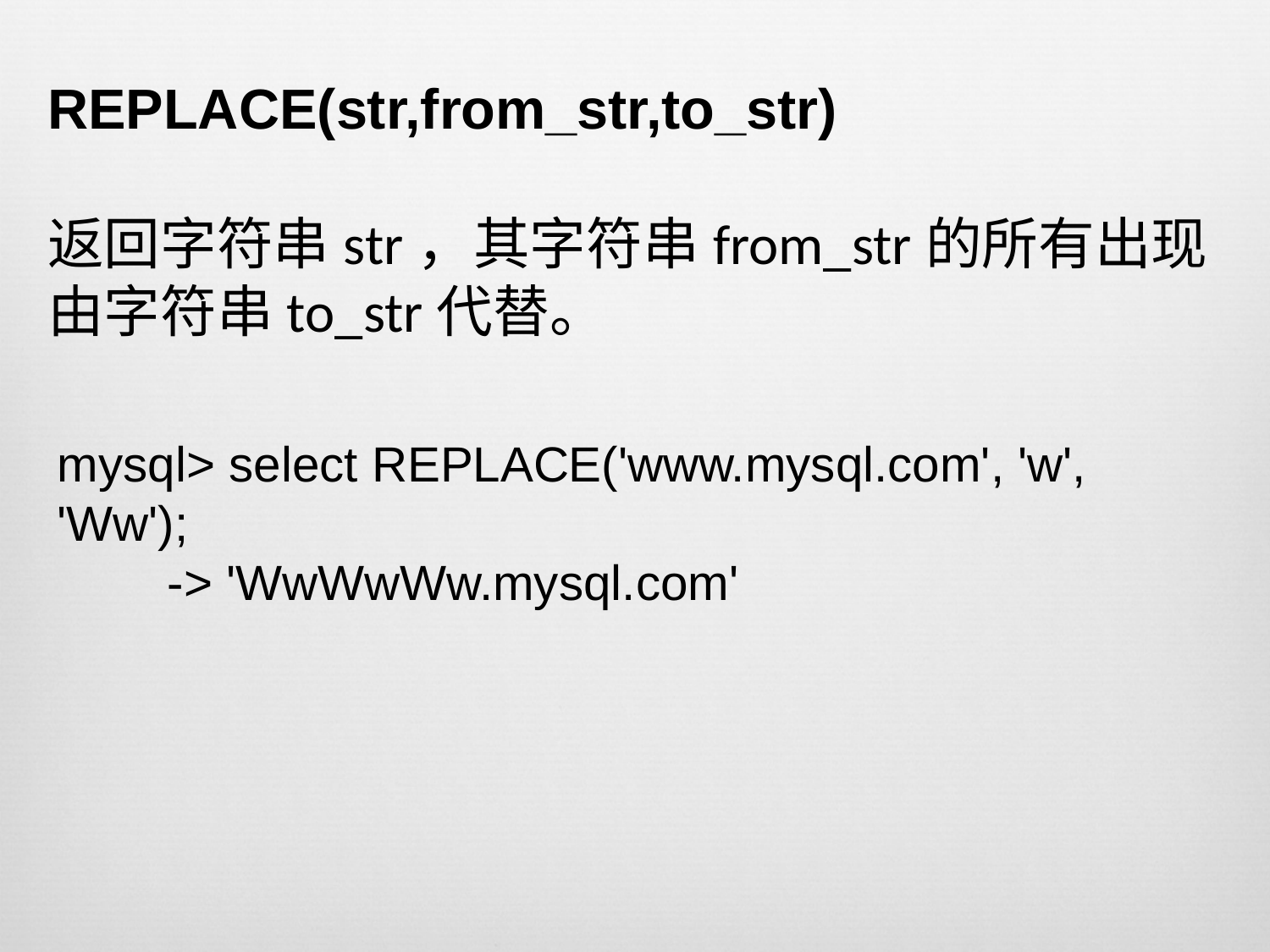

REPLACE(str,from_str,to_str)

返回字符串str，其字符串from_str的所有出现由字符串to_str代替。
mysql> select REPLACE('www.mysql.com', 'w', 'Ww');
        -> 'WwWwWw.mysql.com'